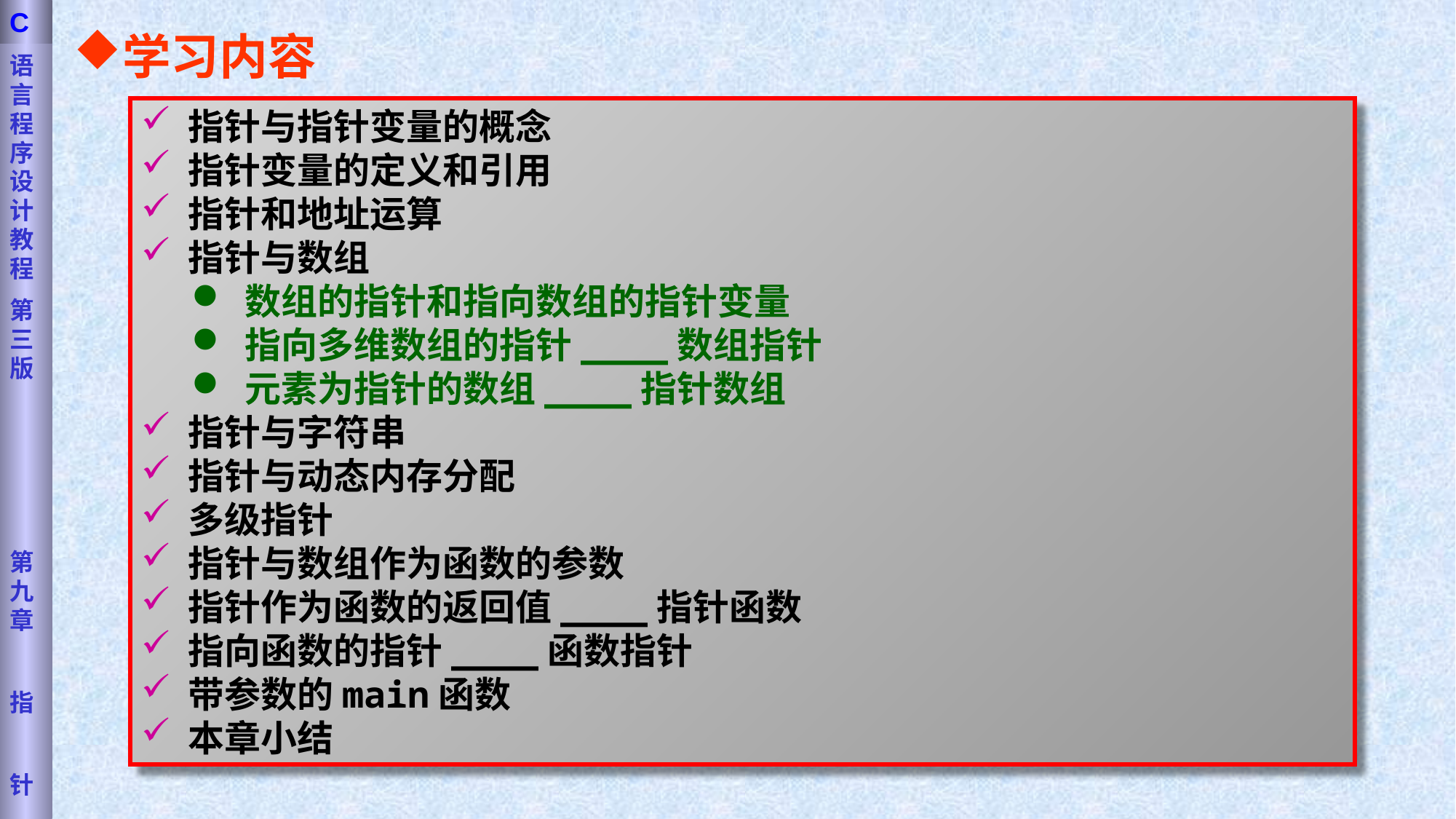

语言程序设计教程
第三版

第九章

指

针
C
学习内容
 指针与指针变量的概念
 指针变量的定义和引用
 指针和地址运算
 指针与数组
 数组的指针和指向数组的指针变量
 指向多维数组的指针____数组指针
 元素为指针的数组____指针数组
 指针与字符串
 指针与动态内存分配
 多级指针
 指针与数组作为函数的参数
 指针作为函数的返回值____指针函数
 指向函数的指针____函数指针
 带参数的main函数
 本章小结